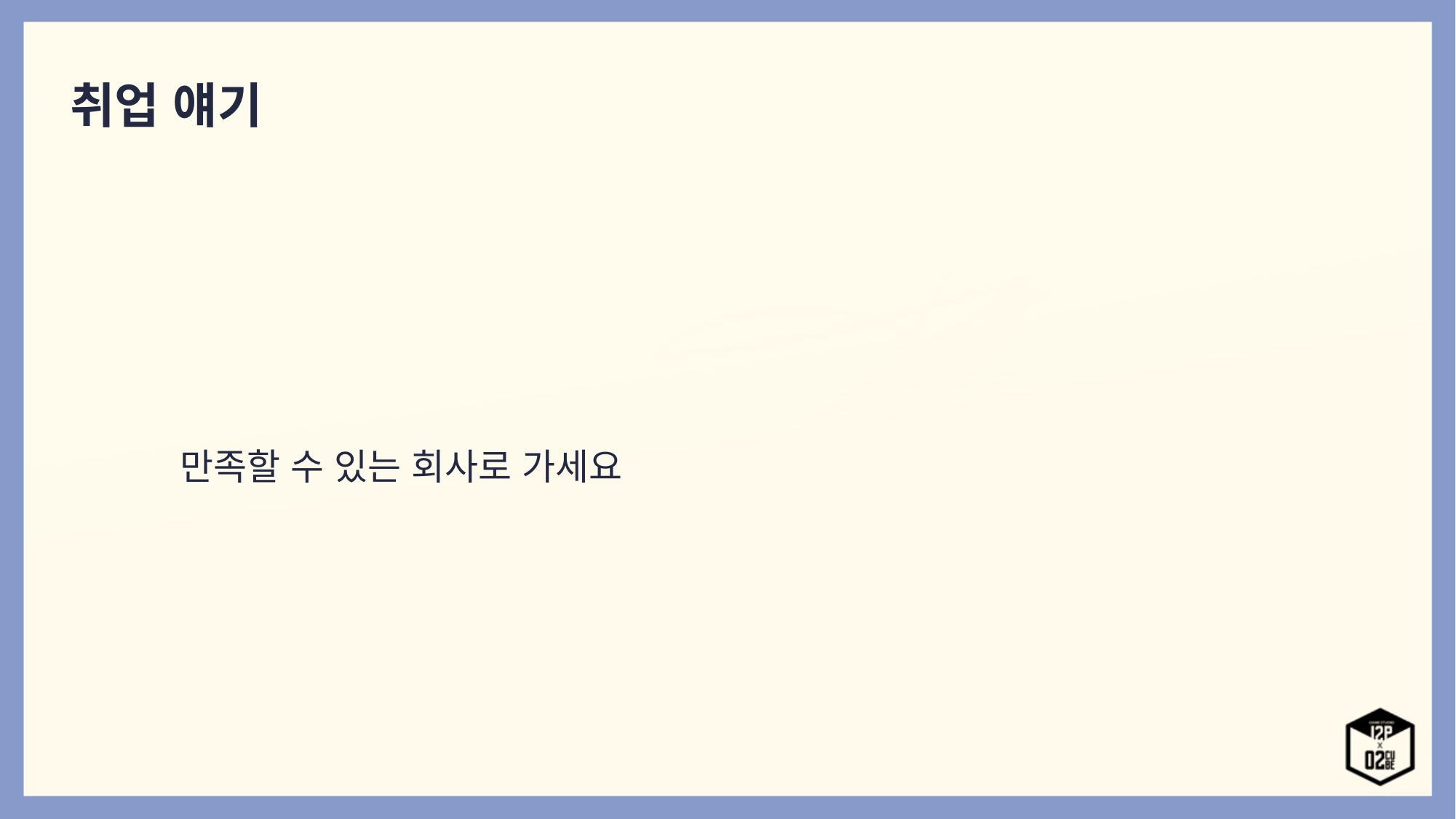

취업 얘기

만족할 수 있는 회사로 가세요